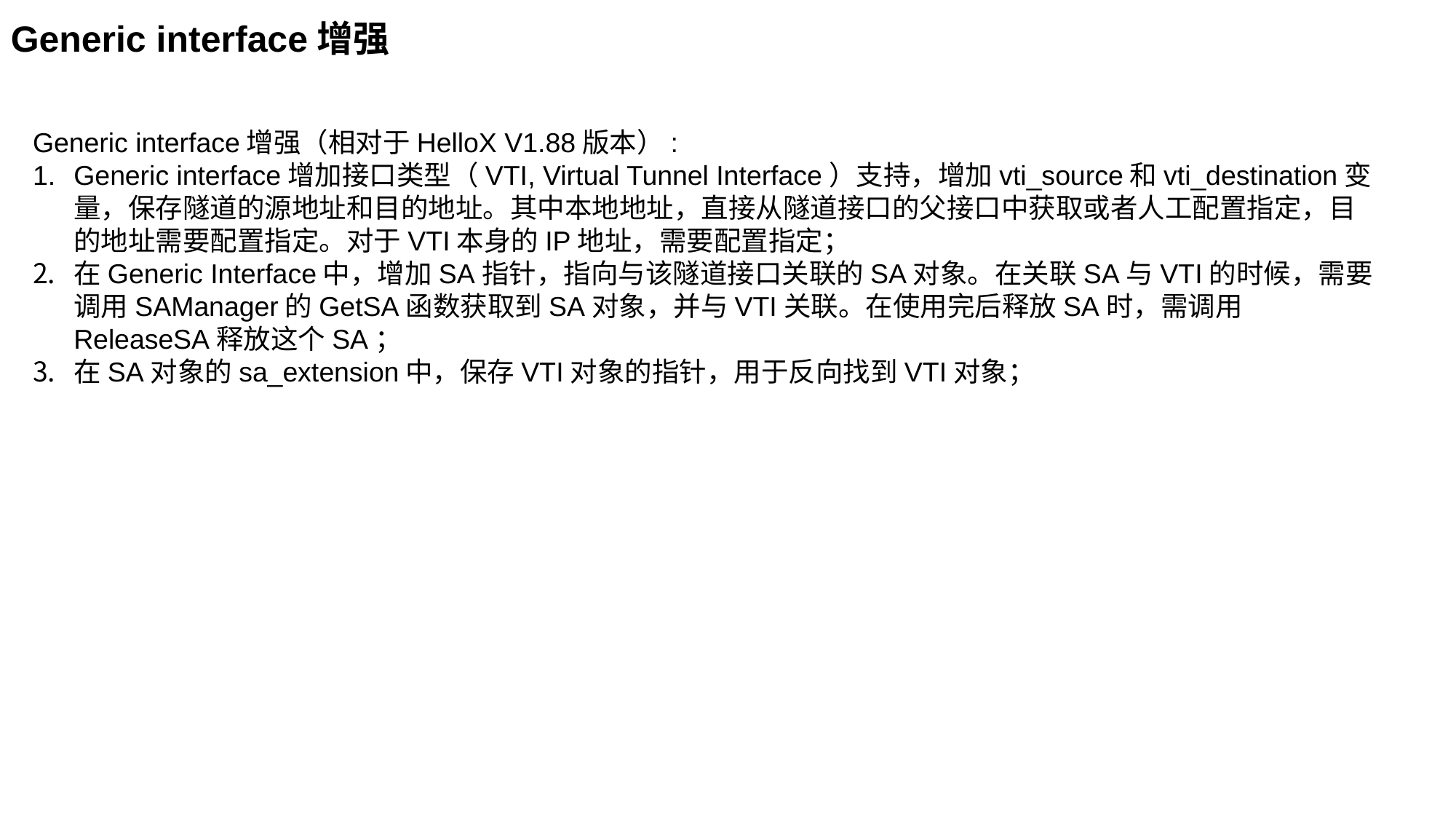

Generic interface增强
Generic interface增强（相对于HelloX V1.88版本）:
Generic interface增加接口类型（VTI, Virtual Tunnel Interface）支持，增加vti_source和vti_destination变量，保存隧道的源地址和目的地址。其中本地地址，直接从隧道接口的父接口中获取或者人工配置指定，目的地址需要配置指定。对于VTI本身的IP地址，需要配置指定；
在Generic Interface中，增加SA指针，指向与该隧道接口关联的SA对象。在关联SA与VTI的时候，需要调用SAManager的GetSA函数获取到SA对象，并与VTI关联。在使用完后释放SA时，需调用ReleaseSA释放这个SA；
在SA对象的sa_extension中，保存VTI对象的指针，用于反向找到VTI对象；